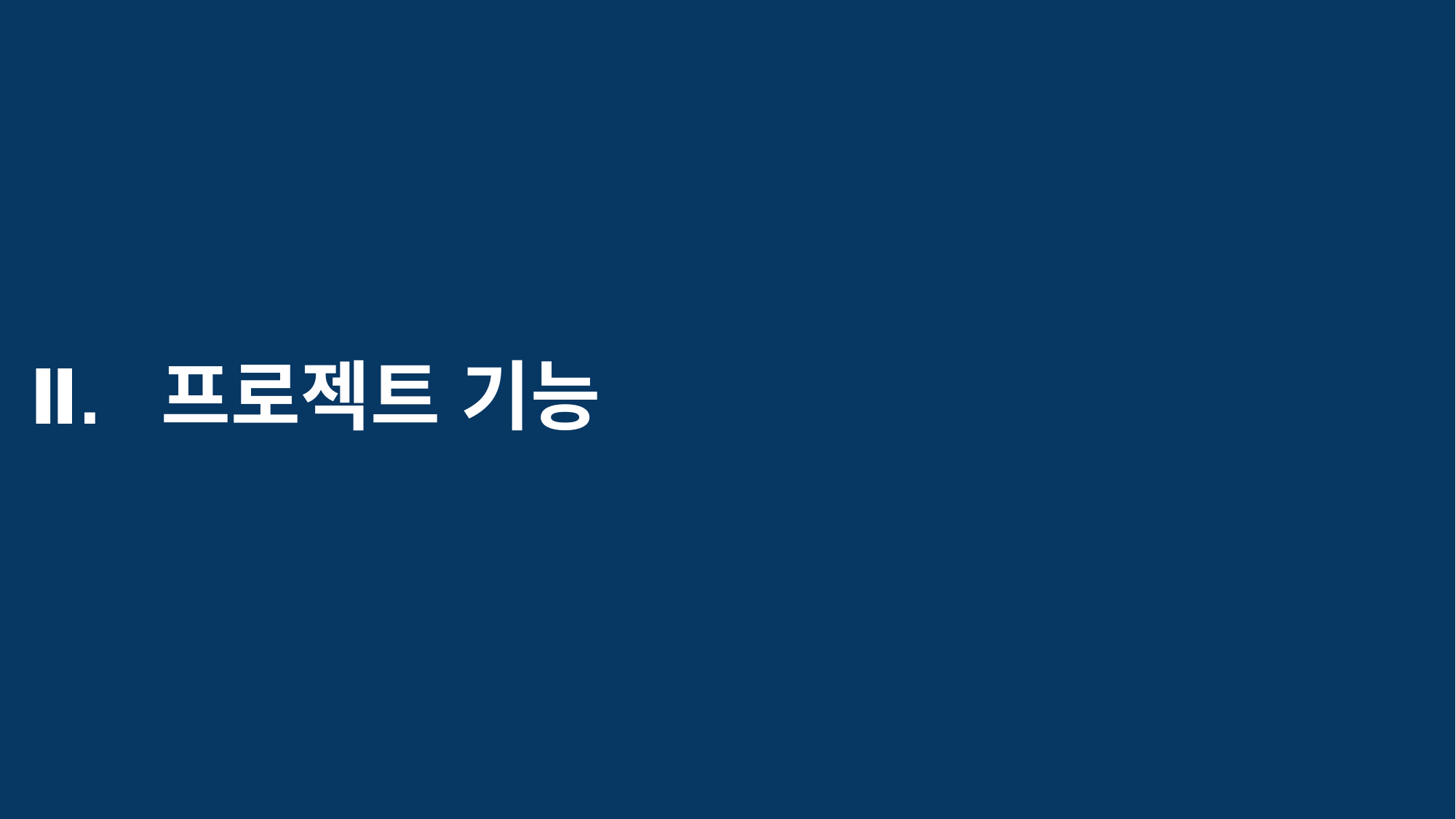

# I. 프로젝트 개요
Ⅱ.  프로젝트 기능
7